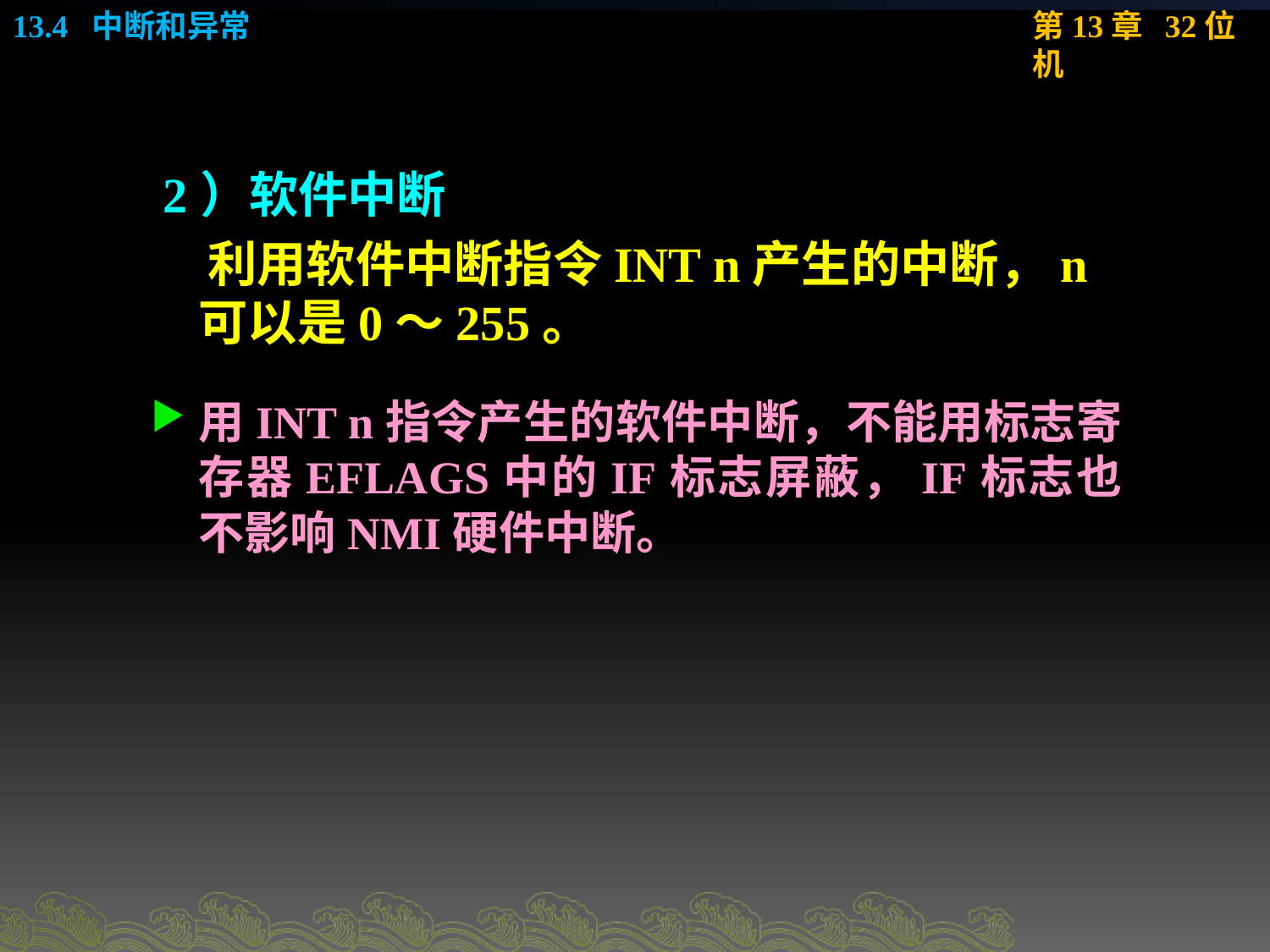

2）软件中断
    利用软件中断指令INT n产生的中断，n可以是0～255。
用INT n指令产生的软件中断，不能用标志寄存器EFLAGS中的IF标志屏蔽，IF标志也不影响NMI硬件中断。